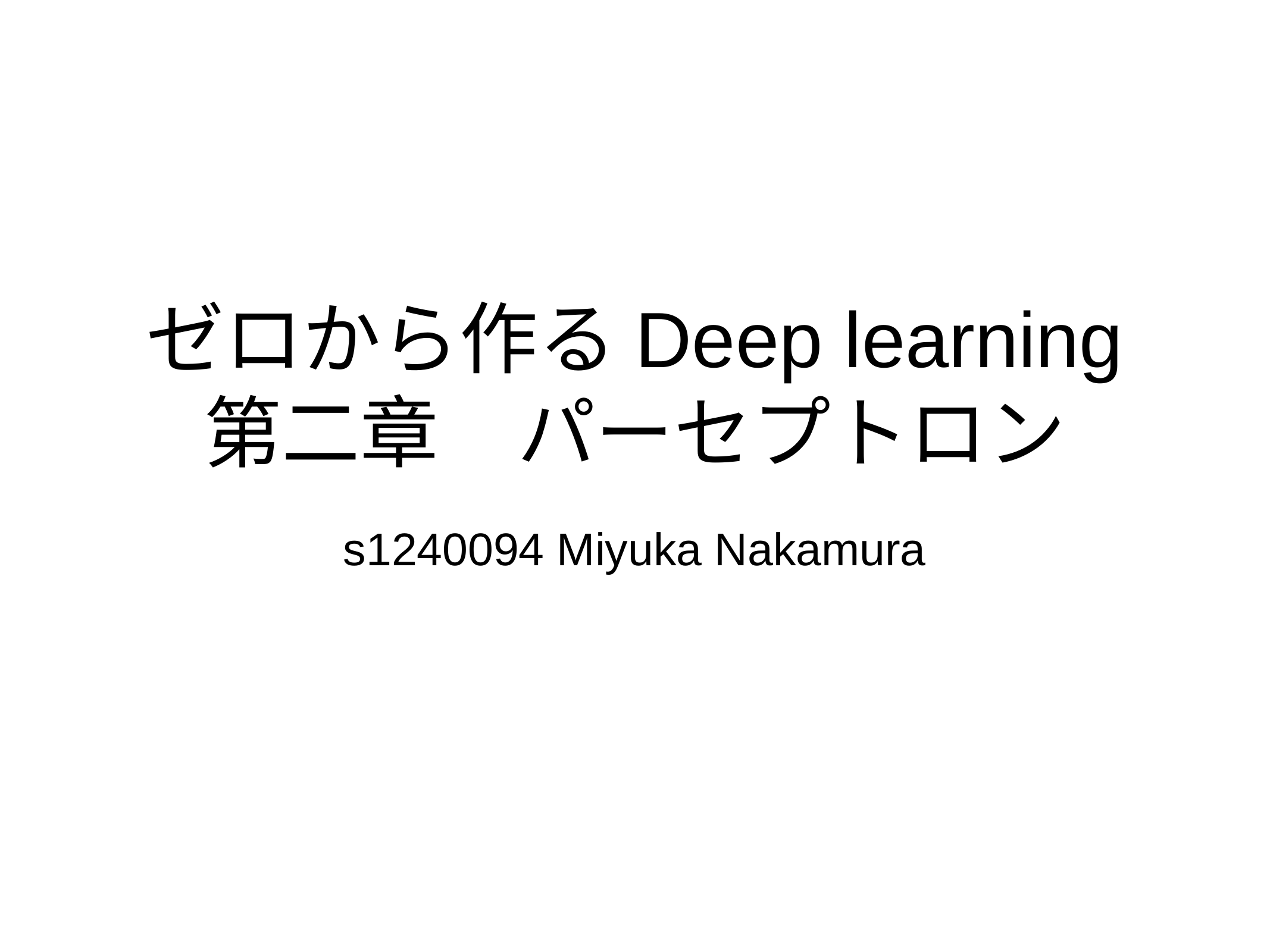

# ゼロから作るDeep learning
第二章　パーセプトロン
s1240094 Miyuka Nakamura
1